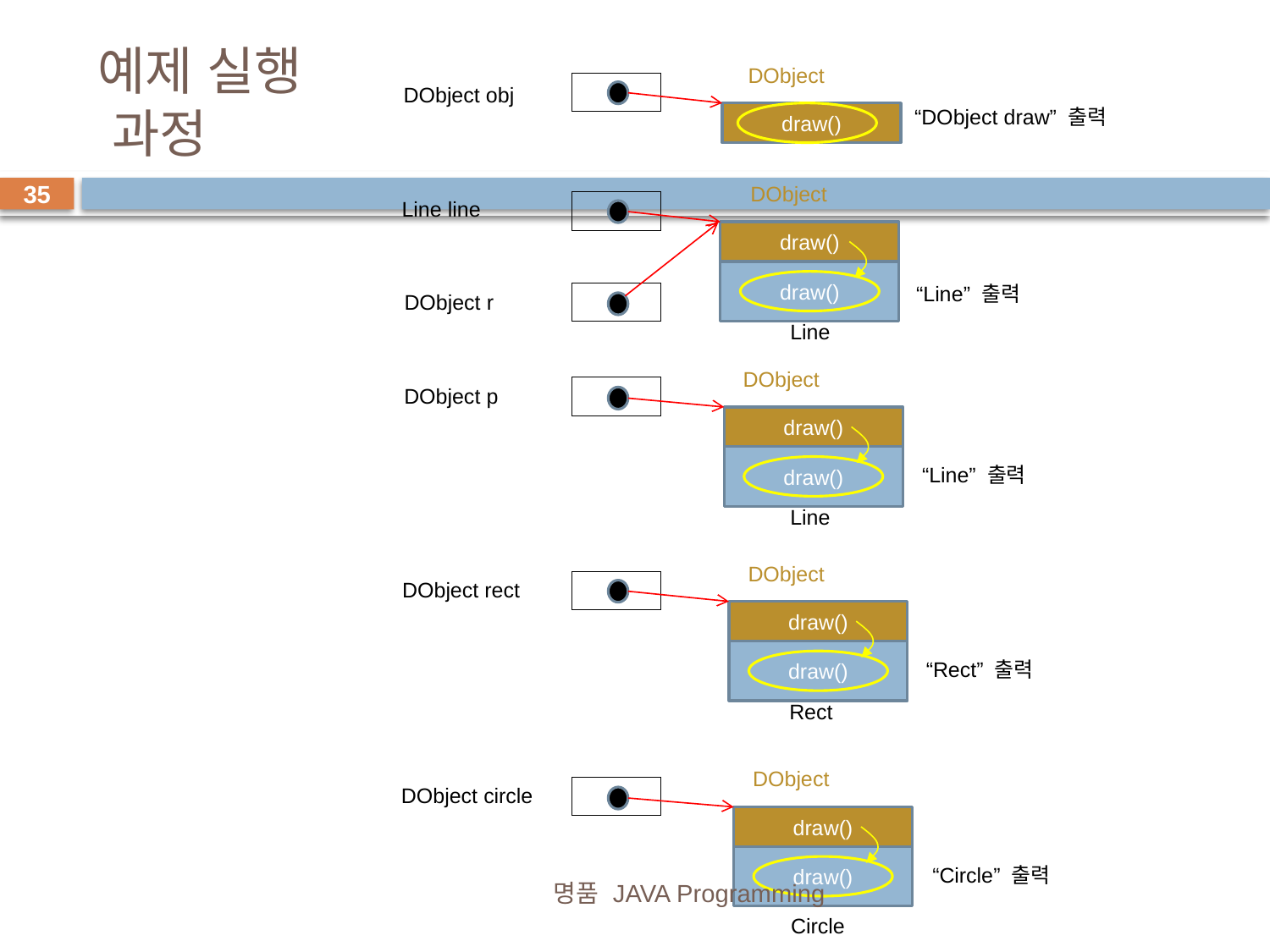

# 예제 실행 과정
DObject

DObject obj
“DObject draw” 출력
draw()

DObject
35
Line line

draw()

draw()

“Line” 출력

DObject r
Line
DObject
DObject p

draw()

draw()
“Line” 출력

Line
DObject
DObject rect

draw()

draw()
“Rect” 출력

Rect
DObject
DObject circle

draw()

draw()
“Circle” 출력

명품 JAVA Programming
Circle